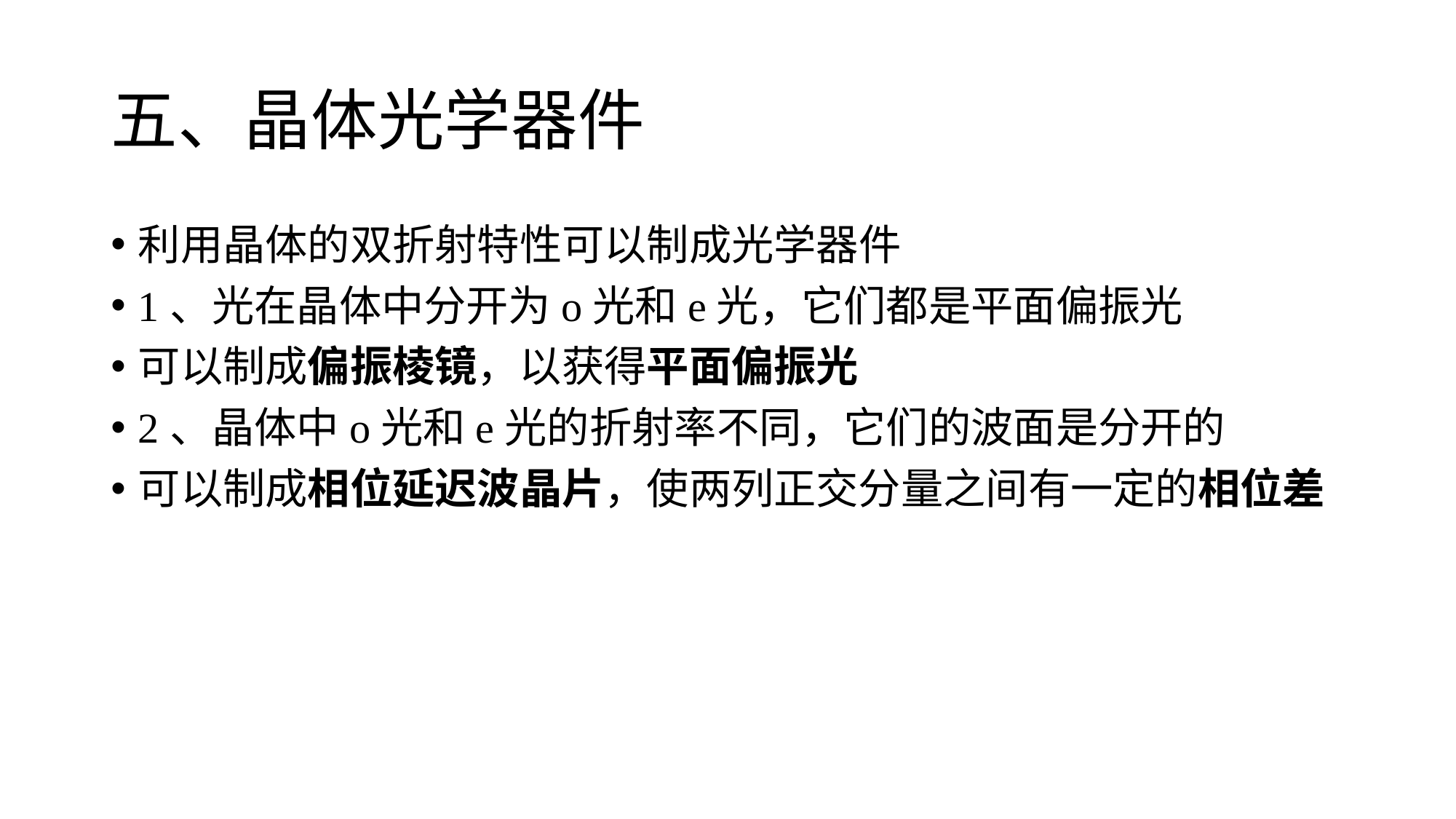

# 五、晶体光学器件
利用晶体的双折射特性可以制成光学器件
1、光在晶体中分开为o光和e光，它们都是平面偏振光
可以制成偏振棱镜，以获得平面偏振光
2、晶体中o光和e光的折射率不同，它们的波面是分开的
可以制成相位延迟波晶片，使两列正交分量之间有一定的相位差